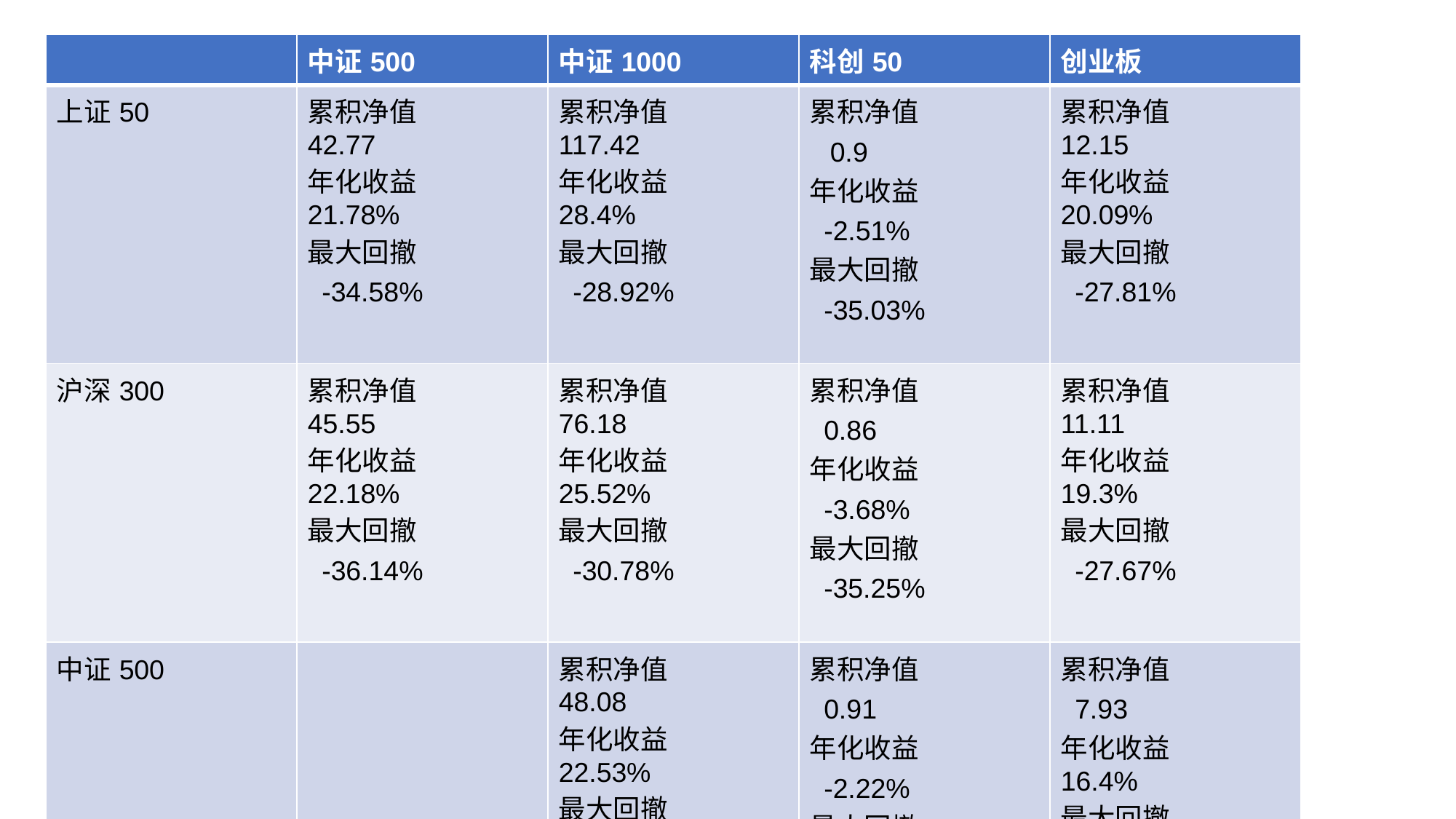

|  | 中证500 | 中证1000 | 科创50 | 创业板 |
| --- | --- | --- | --- | --- |
| 上证50 | 累积净值 42.77 年化收益 21.78% 最大回撤 -34.58% | 累积净值 117.42 年化收益 28.4% 最大回撤 -28.92% | 累积净值 0.9 年化收益 -2.51% 最大回撤 -35.03% | 累积净值 12.15 年化收益 20.09% 最大回撤 -27.81% |
| 沪深300 | 累积净值 45.55 年化收益 22.18% 最大回撤 -36.14% | 累积净值 76.18 年化收益 25.52% 最大回撤 -30.78% | 累积净值 0.86 年化收益 -3.68% 最大回撤 -35.25% | 累积净值 11.11 年化收益 19.3% 最大回撤 -27.67% |
| 中证500 |  | 累积净值 48.08 年化收益 22.53% 最大回撤 -35.00% | 累积净值 0.91 年化收益 -2.22% 最大回撤 -35.66% | 累积净值 7.93 年化收益 16.4% 最大回撤 -44.81% |